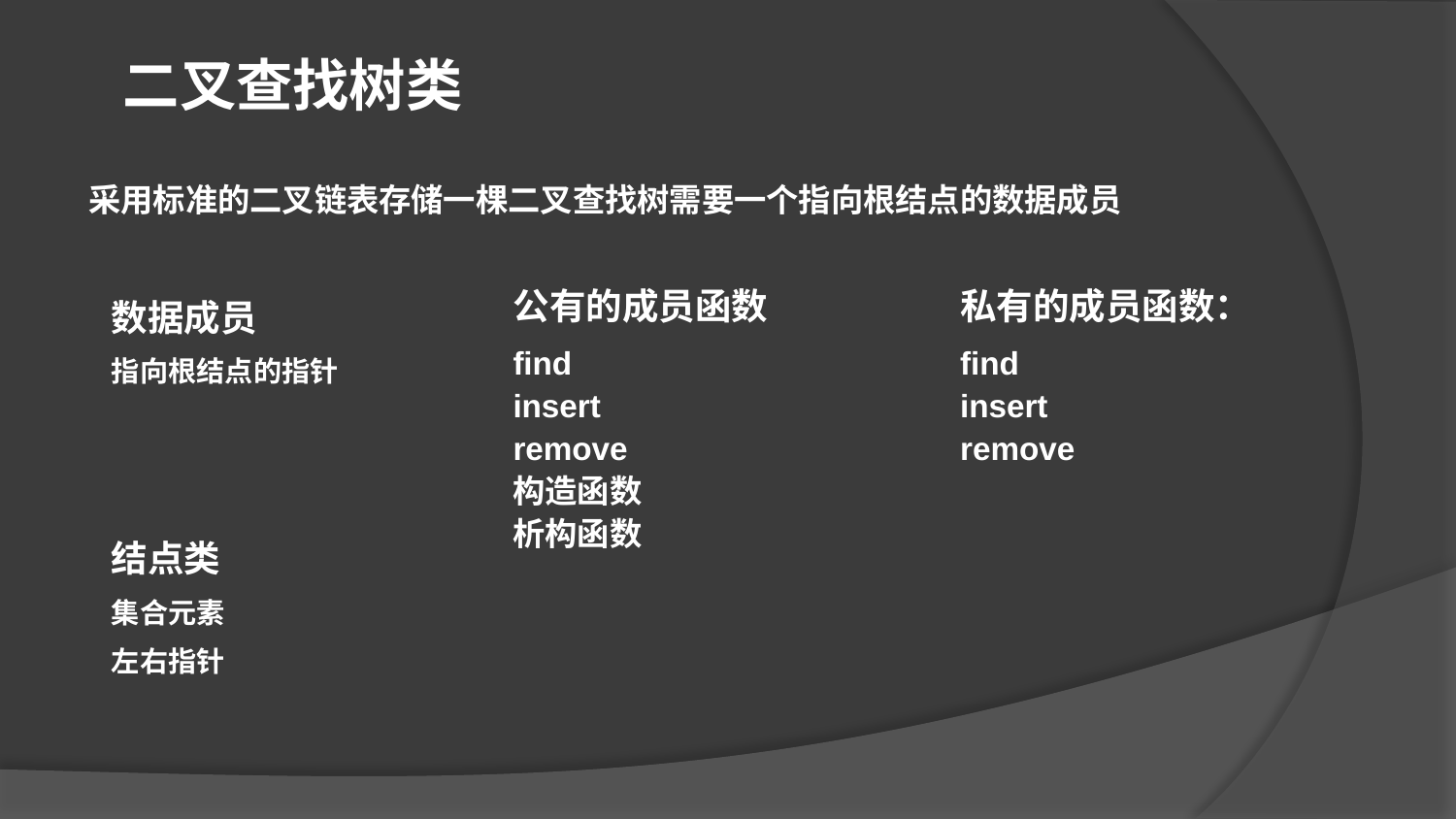

二叉查找树类
采用标准的二叉链表存储一棵二叉查找树需要一个指向根结点的数据成员
公有的成员函数
find
insert
remove
构造函数
析构函数
私有的成员函数：
find
insert
remove
数据成员
指向根结点的指针
结点类
集合元素
左右指针